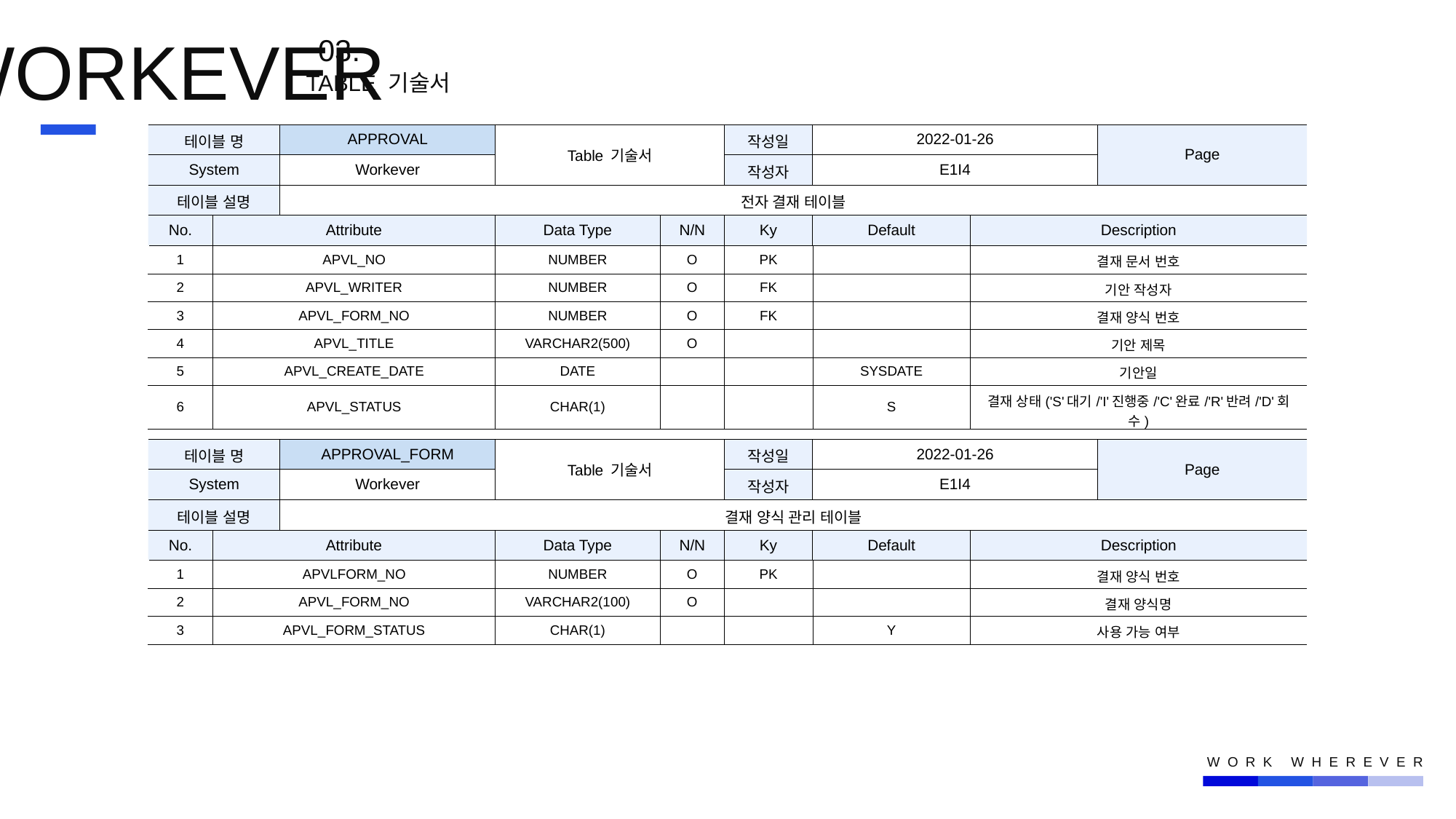

WORKEVER
03.
TABLE 기술서

| 테이블 명 |  | APPROVAL | Table 기술서 |  | 작성일 | 2022-01-26 |  | Page |
| --- | --- | --- | --- | --- | --- | --- | --- | --- |
| System |  | Workever |  |  | 작성자 | E1I4 |  |  |
| 테이블 설명 |  | 전자 결재 테이블 |  |  |  |  |  |  |
| No. | Attribute | Atribute | Data Type | N/N | Ky | Default | Description | Description |
| 1 | APVL\_NO | 정의1 | NUMBER | O | PK |  | 결재 문서 번호 | OOO |
| 2 | APVL\_WRITER |  | NUMBER | O | FK |  | 기안 작성자 |  |
| 3 | APVL\_FORM\_NO |  | NUMBER | O | FK |  | 결재 양식 번호 |  |
| 4 | APVL\_TITLE |  | VARCHAR2(500) | O |  |  | 기안 제목 |  |
| 5 | APVL\_CREATE\_DATE |  | DATE |  |  | SYSDATE | 기안일 |  |
| 6 | APVL\_STATUS |  | CHAR(1) |  |  | S | 결재 상태('S'대기/'I'진행중/'C'완료/'R'반려/'D'회수) |  |
| 테이블 명 |  | APPROVAL\_FORM | Table 기술서 |  | 작성일 | 2022-01-26 |  | Page |
| --- | --- | --- | --- | --- | --- | --- | --- | --- |
| System |  | Workever |  |  | 작성자 | E1I4 |  |  |
| 테이블 설명 |  | 결재 양식 관리 테이블 |  |  |  |  |  |  |
| No. | Attribute | Atribute | Data Type | N/N | Ky | Default | Description | Description |
| 1 | APVLFORM\_NO | 정의1 | NUMBER | O | PK |  | 결재 양식 번호 | OOO |
| 2 | APVL\_FORM\_NO |  | VARCHAR2(100) | O |  |  | 결재 양식명 |  |
| 3 | APVL\_FORM\_STATUS |  | CHAR(1) |  |  | Y | 사용 가능 여부 |  |
WORK WHEREVER